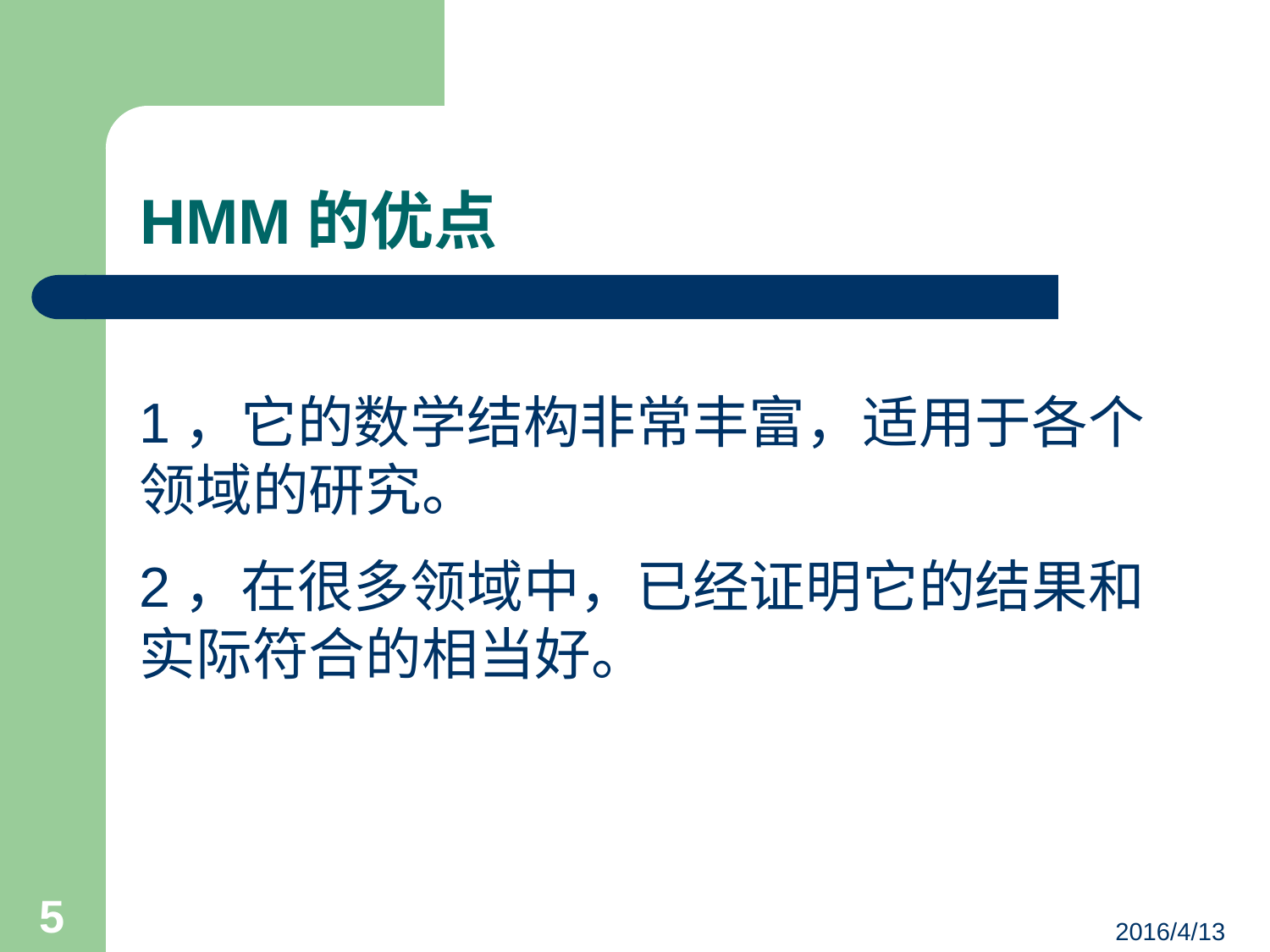

# HMM的优点
1，它的数学结构非常丰富，适用于各个领域的研究。
2，在很多领域中，已经证明它的结果和实际符合的相当好。

5
2016/4/13